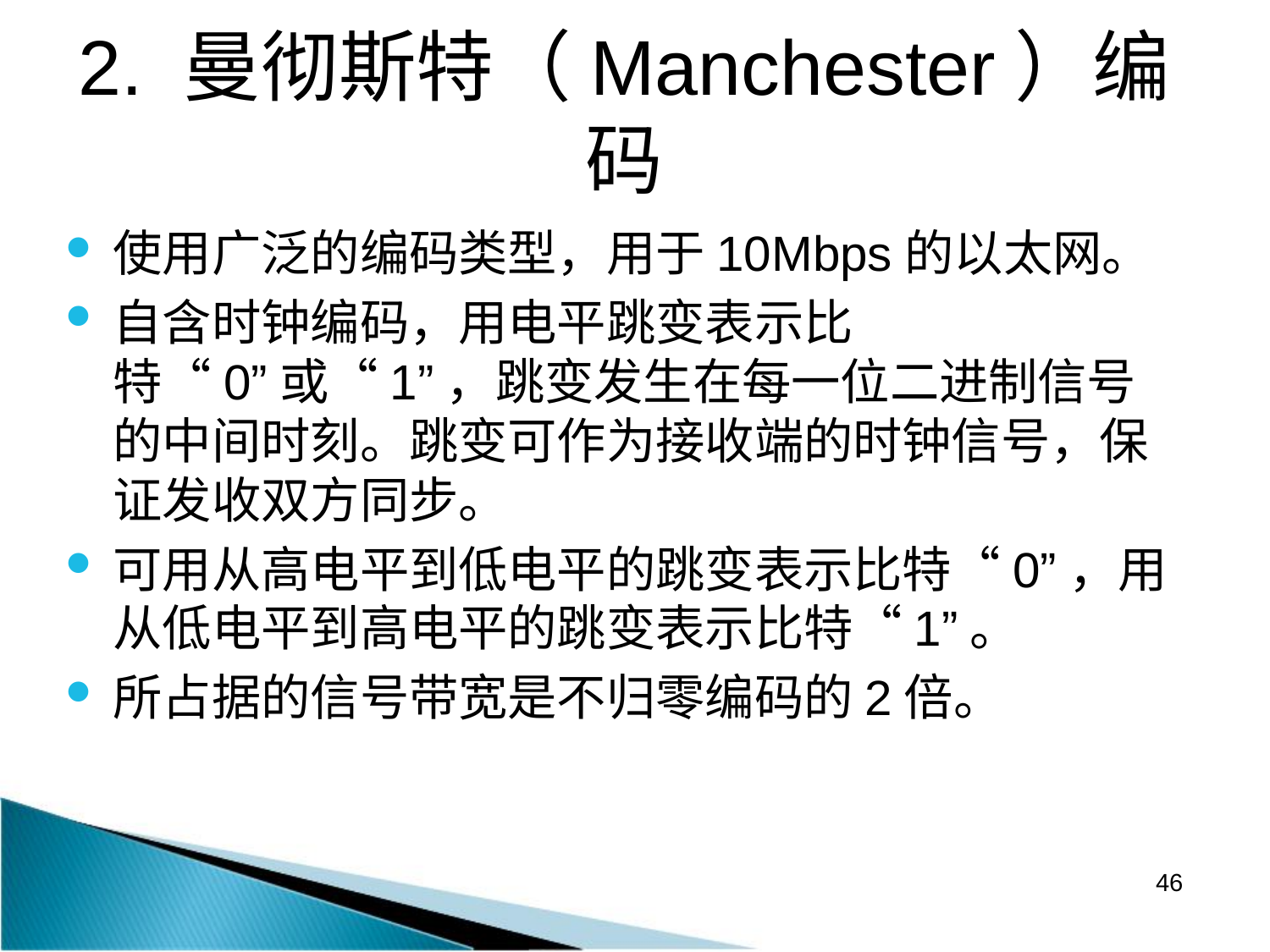

# 2. 曼彻斯特（Manchester）编码
使用广泛的编码类型，用于10Mbps的以太网。
自含时钟编码，用电平跳变表示比特“0”或“1”，跳变发生在每一位二进制信号的中间时刻。跳变可作为接收端的时钟信号，保证发收双方同步。
可用从高电平到低电平的跳变表示比特“0”，用从低电平到高电平的跳变表示比特“1”。
所占据的信号带宽是不归零编码的2倍。
46